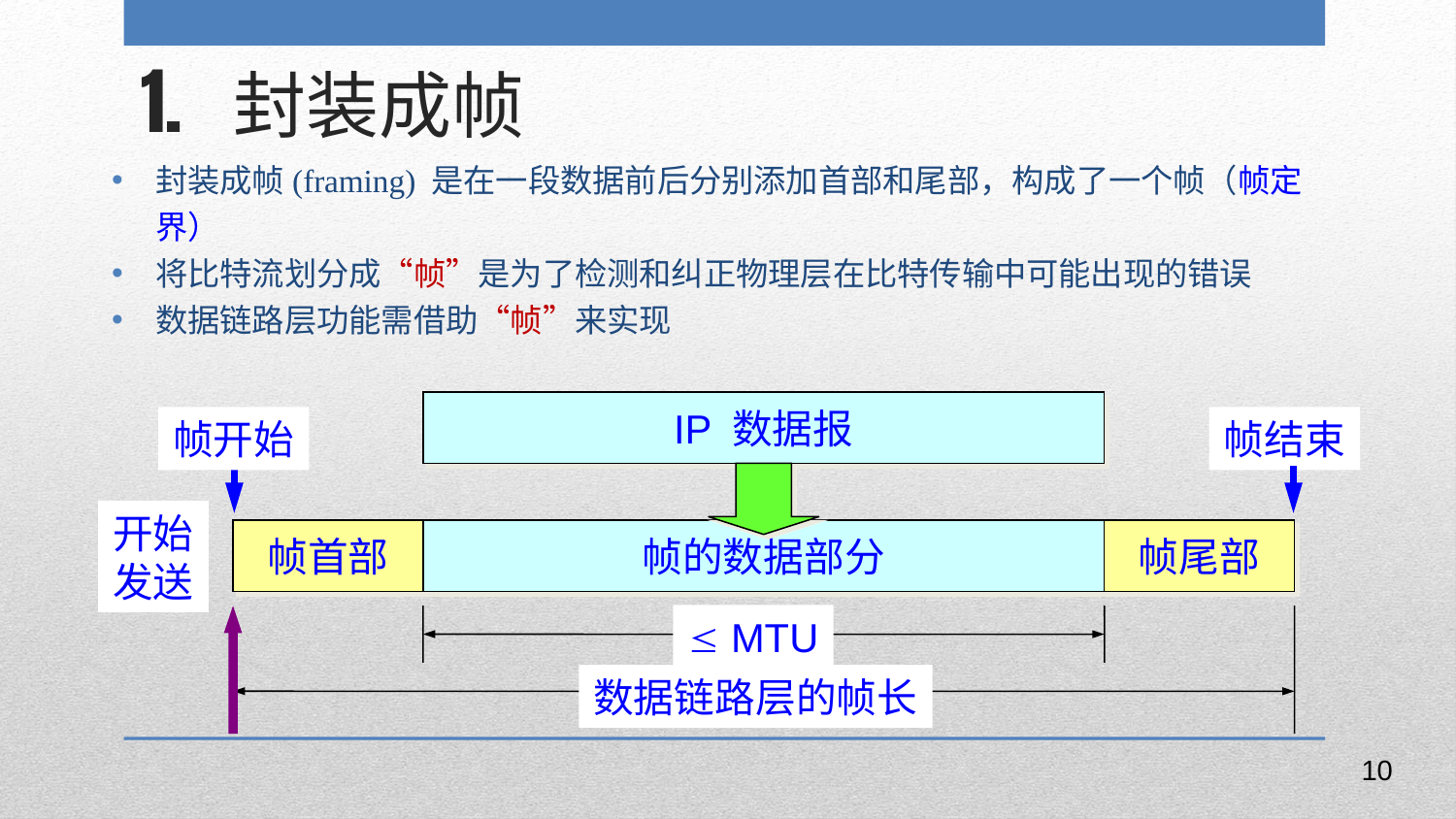

1.  封装成帧
封装成帧(framing) 是在一段数据前后分别添加首部和尾部，构成了一个帧（帧定界）
将比特流划分成“帧”是为了检测和纠正物理层在比特传输中可能出现的错误
数据链路层功能需借助“帧”来实现
IP 数据报
帧开始
帧结束

开始
发送
帧首部
帧的数据部分
帧尾部
≤ MTU

数据链路层的帧长

10